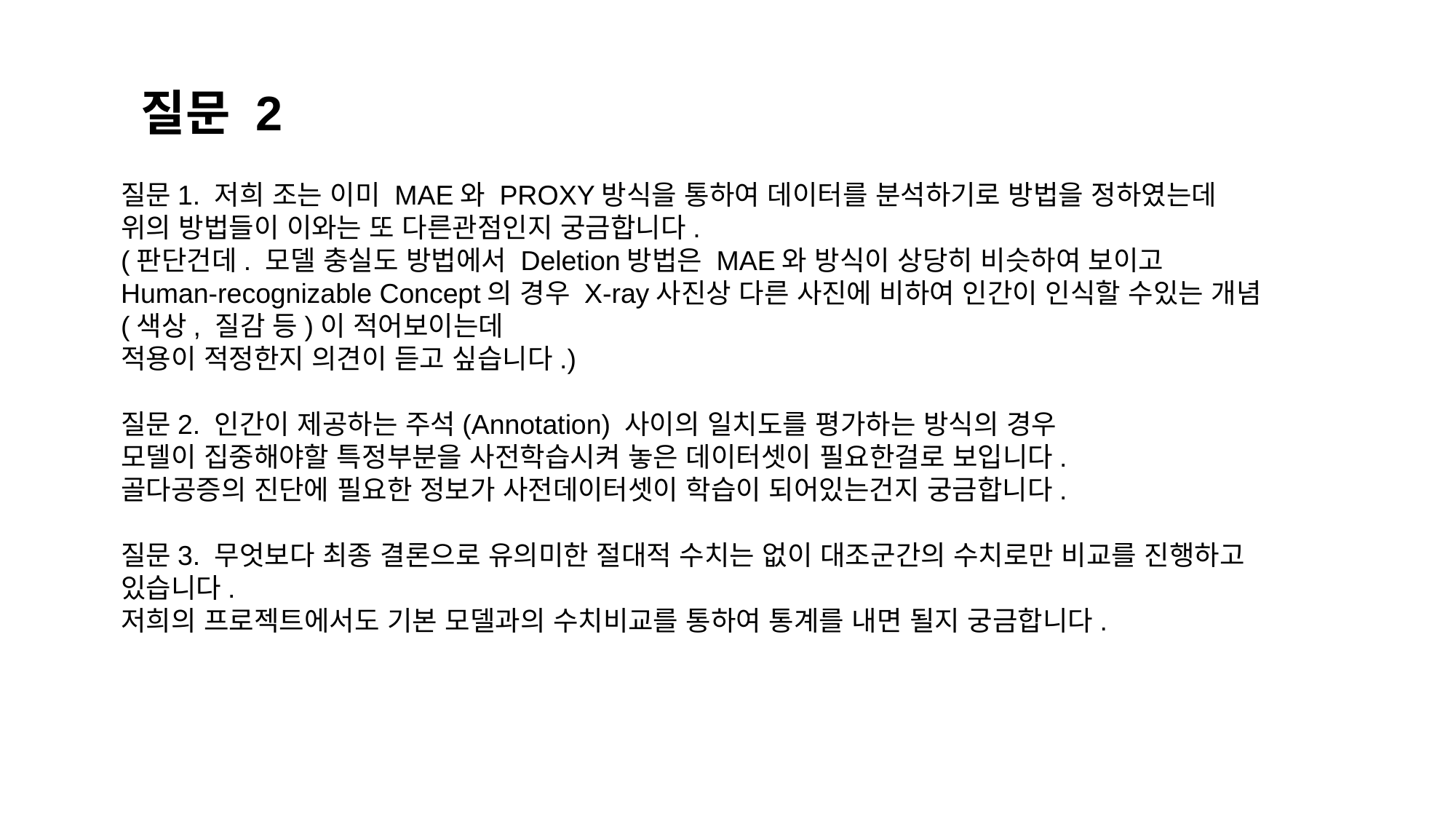

질문 2
질문1. 저희 조는 이미 MAE와 PROXY방식을 통하여 데이터를 분석하기로 방법을 정하였는데
위의 방법들이 이와는 또 다른관점인지 궁금합니다.
(판단건데. 모델 충실도 방법에서 Deletion방법은 MAE와 방식이 상당히 비슷하여 보이고
Human-recognizable Concept의 경우 X-ray사진상 다른 사진에 비하여 인간이 인식할 수있는 개념(색상, 질감 등)이 적어보이는데
적용이 적정한지 의견이 듣고 싶습니다.)

질문2. 인간이 제공하는 주석(Annotation) 사이의 일치도를 평가하는 방식의 경우
모델이 집중해야할 특정부분을 사전학습시켜 놓은 데이터셋이 필요한걸로 보입니다.
골다공증의 진단에 필요한 정보가 사전데이터셋이 학습이 되어있는건지 궁금합니다.

질문3. 무엇보다 최종 결론으로 유의미한 절대적 수치는 없이 대조군간의 수치로만 비교를 진행하고 있습니다.
저희의 프로젝트에서도 기본 모델과의 수치비교를 통하여 통계를 내면 될지 궁금합니다.